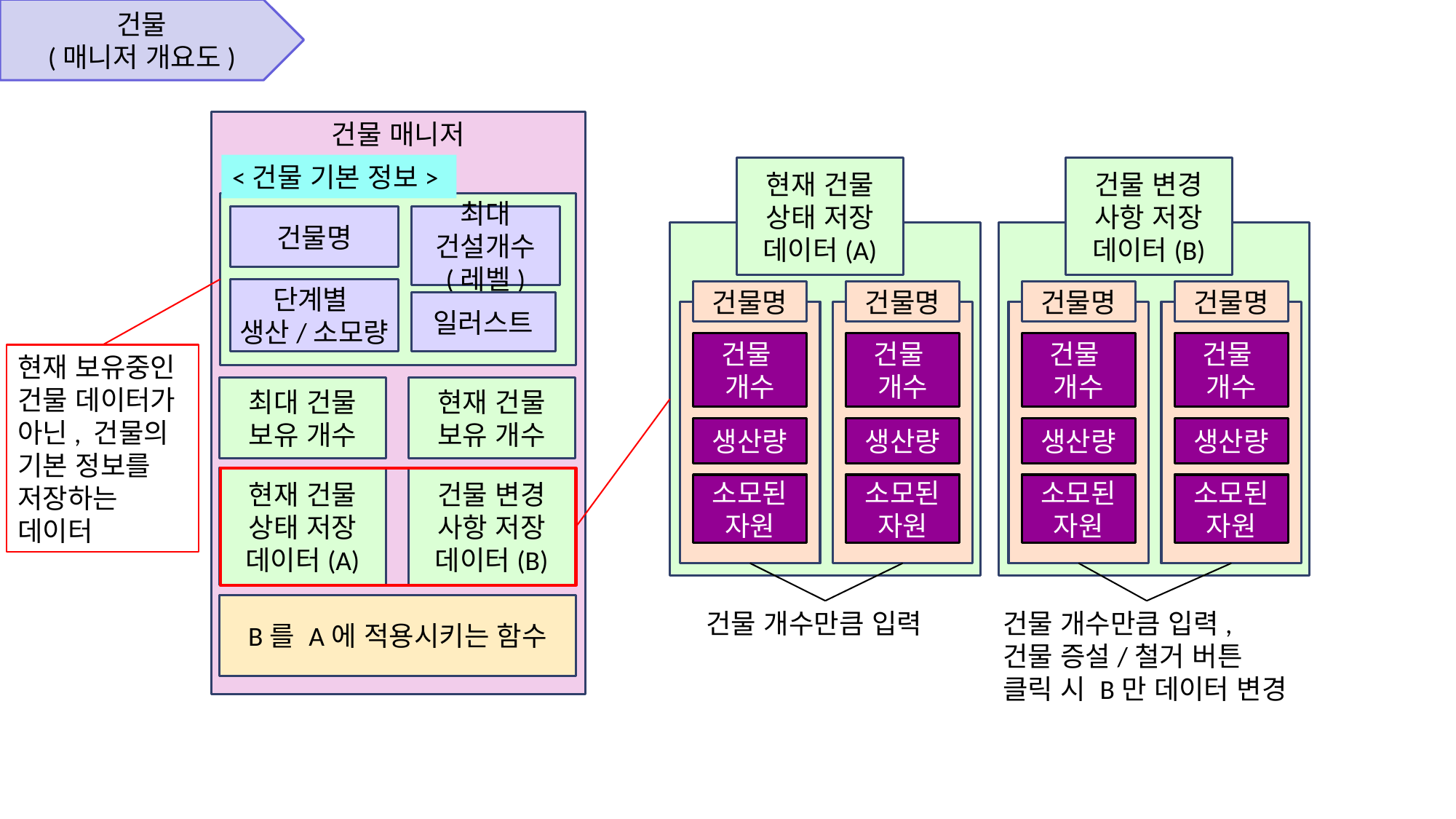

건물
(매니저 개요도)
건물 매니저
<건물 기본 정보>
건물 변경
사항 저장 데이터(B)
현재 건물 상태 저장 데이터(A)

건물명
최대 건설개수 (레벨)

단계별
생산/소모량
건물명
건물명
건물명
건물명
일러스트

건물
개수
건물
개수
건물
개수
건물
개수
현재 보유중인 건물 데이터가 아닌, 건물의 기본 정보를 저장하는
데이터
최대 건물
보유 개수
현재 건물 보유 개수
생산량
생산량
생산량
생산량
현재 건물 상태 저장 데이터(A)

건물 변경
사항 저장 데이터(B)
소모된
자원
소모된
자원
소모된
자원
소모된
자원
B를 A에 적용시키는 함수
건물 개수만큼 입력,
건물 증설/철거 버튼
클릭 시 B만 데이터 변경
건물 개수만큼 입력